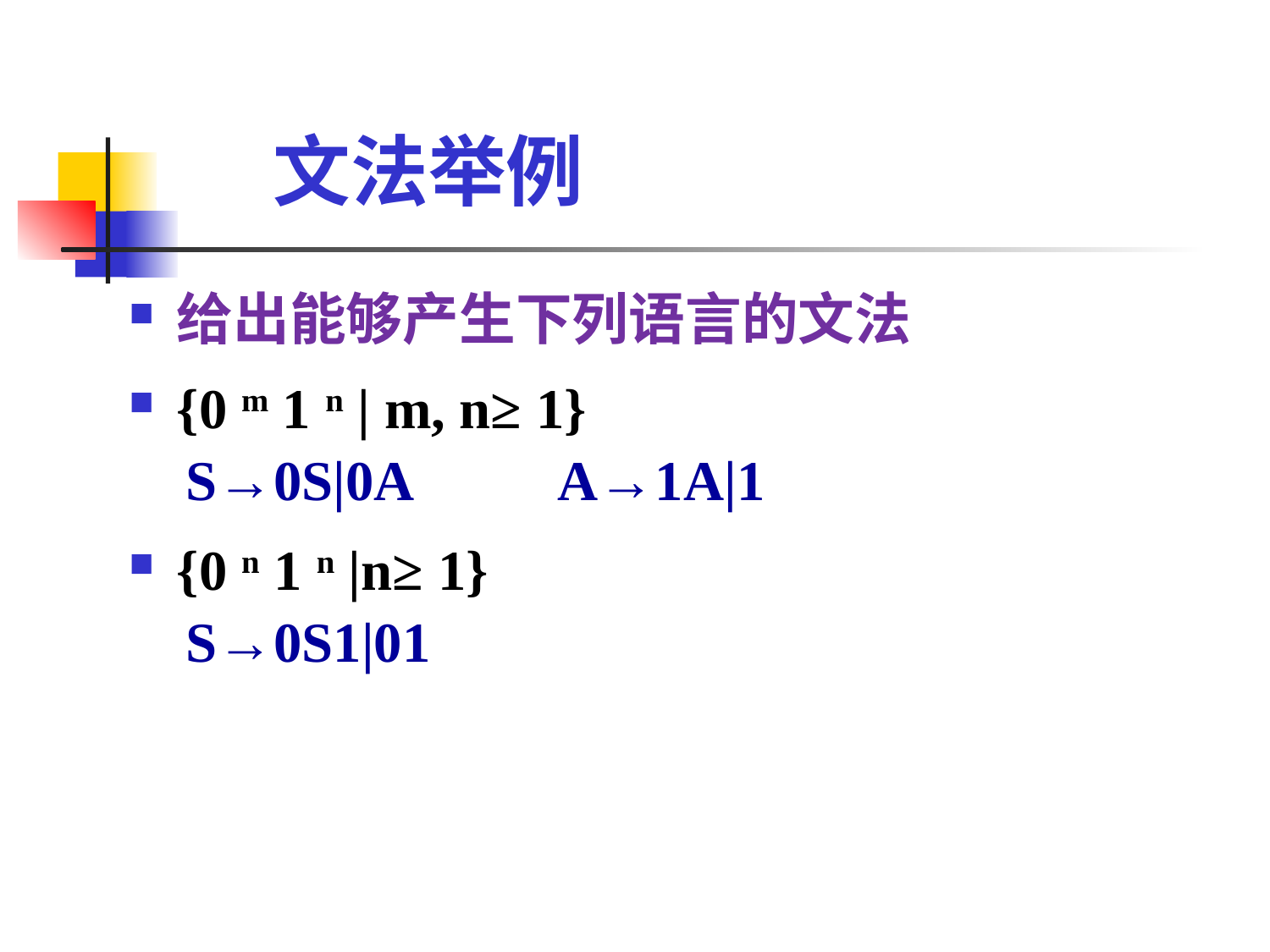

# 文法举例
给出能够产生下列语言的文法
{0 m 1 n | m, n≥ 1}
    S→0S|0A		A→1A|1
{0 n 1 n |n≥ 1}
    S→0S1|01